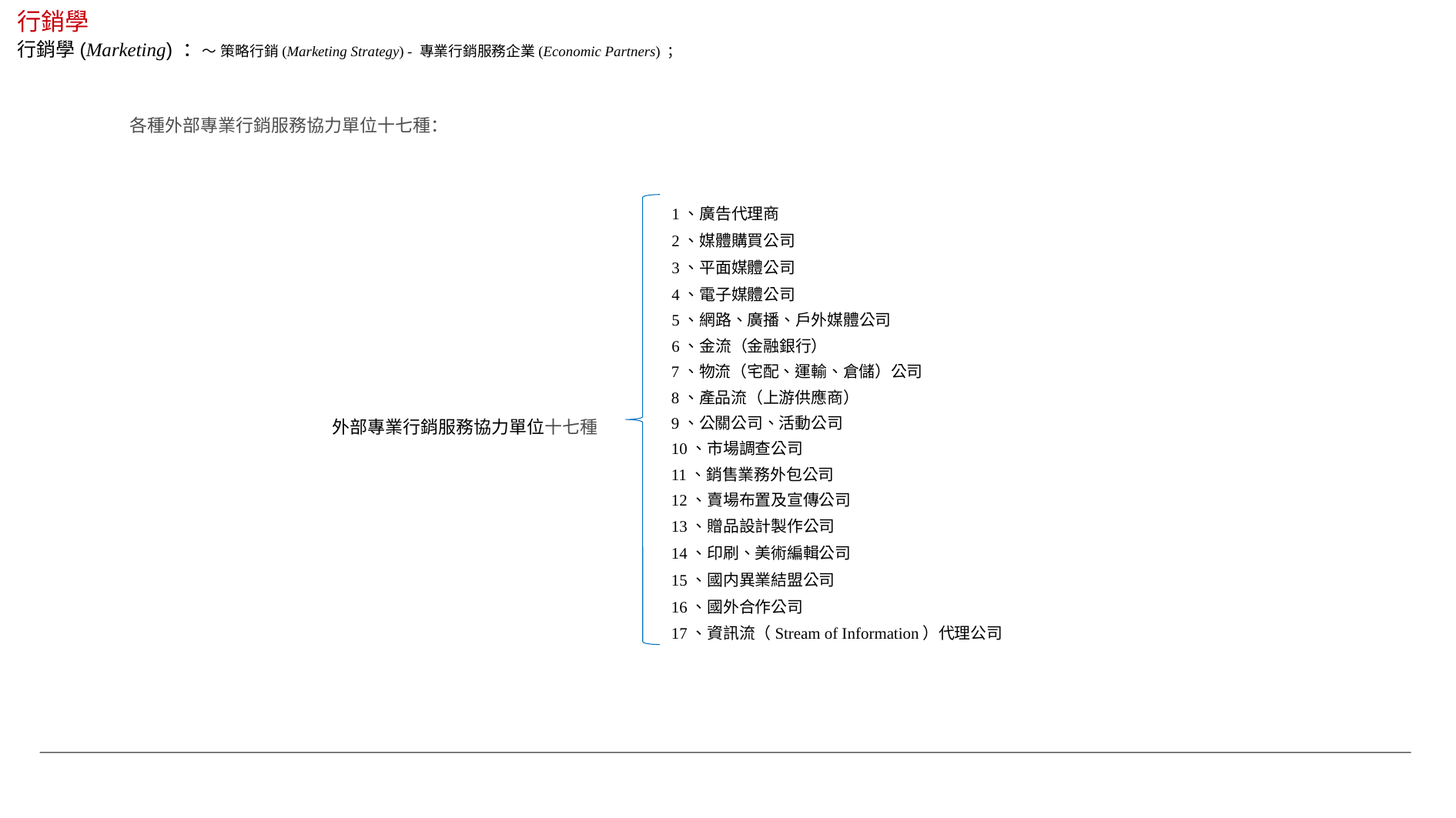

行銷學
行銷學(Marketing) ：～ 策略行銷(Marketing Strategy) - 專業行銷服務企業(Economic Partners) ；
各種外部專業行銷服務協力單位十七種：
1、廣告代理商

2、媒體購買公司
3、平面媒體公司
4、電子媒體公司
5、網路、廣播、戶外媒體公司
6、金流（金融銀行）
7、物流（宅配、運輸、倉儲）公司
8、產品流（上游供應商）
9、公關公司、活動公司
外部專業行銷服務協力單位十七種
10、市場調查公司
11、銷售業務外包公司
12、賣場布置及宣傳公司
13、贈品設計製作公司
14、印刷、美術編輯公司
15、國内異業結盟公司
16、國外合作公司
17、資訊流（Stream of Information）代理公司